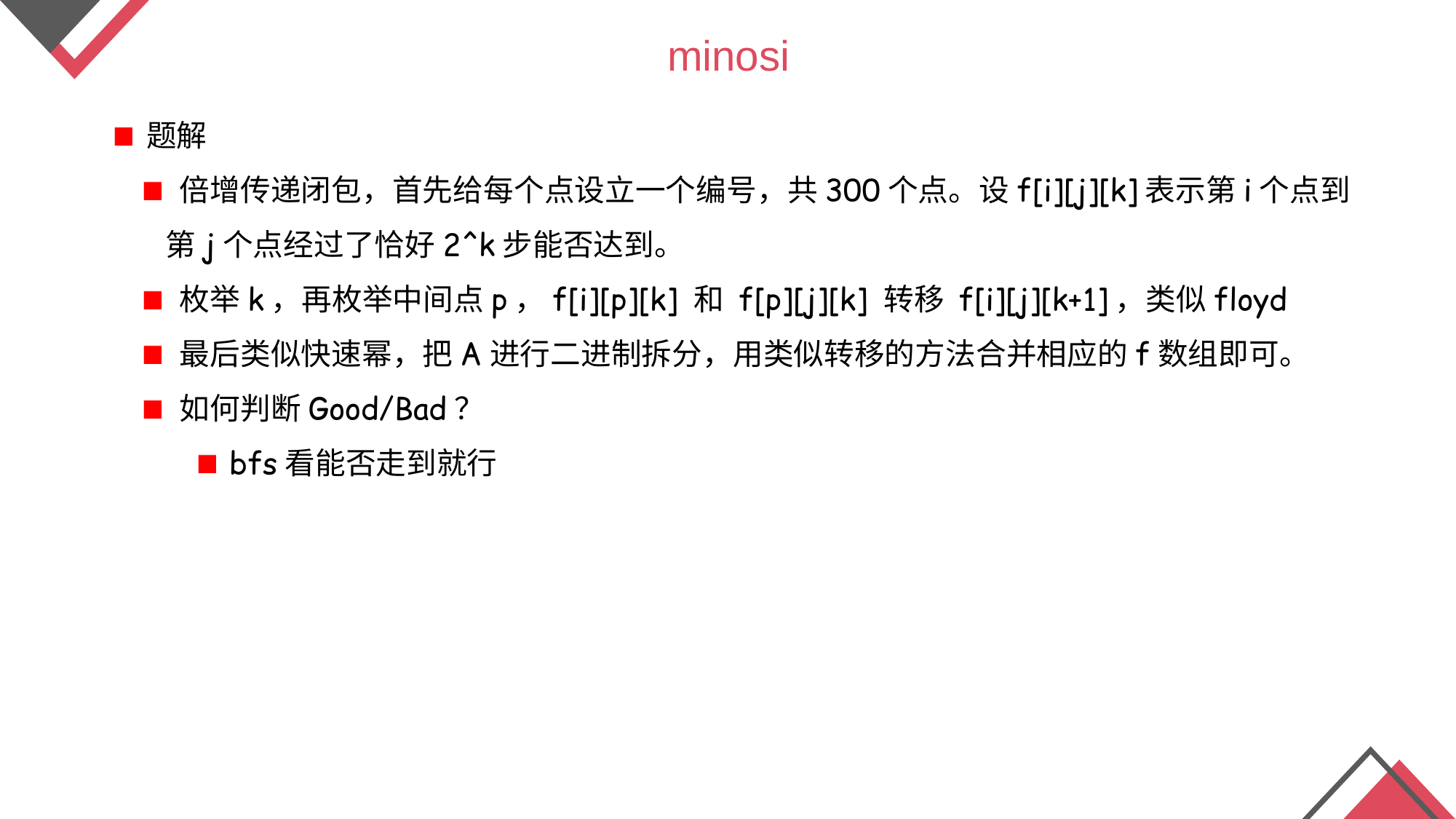

minosi
 题解
 倍增传递闭包，首先给每个点设立一个编号，共300个点。设f[i][j][k]表示第i个点到第j个点经过了恰好2^k步能否达到。
 枚举k，再枚举中间点p，f[i][p][k] 和 f[p][j][k] 转移 f[i][j][k+1]，类似floyd
 最后类似快速幂，把A进行二进制拆分，用类似转移的方法合并相应的f数组即可。
 如何判断Good/Bad？
 bfs看能否走到就行